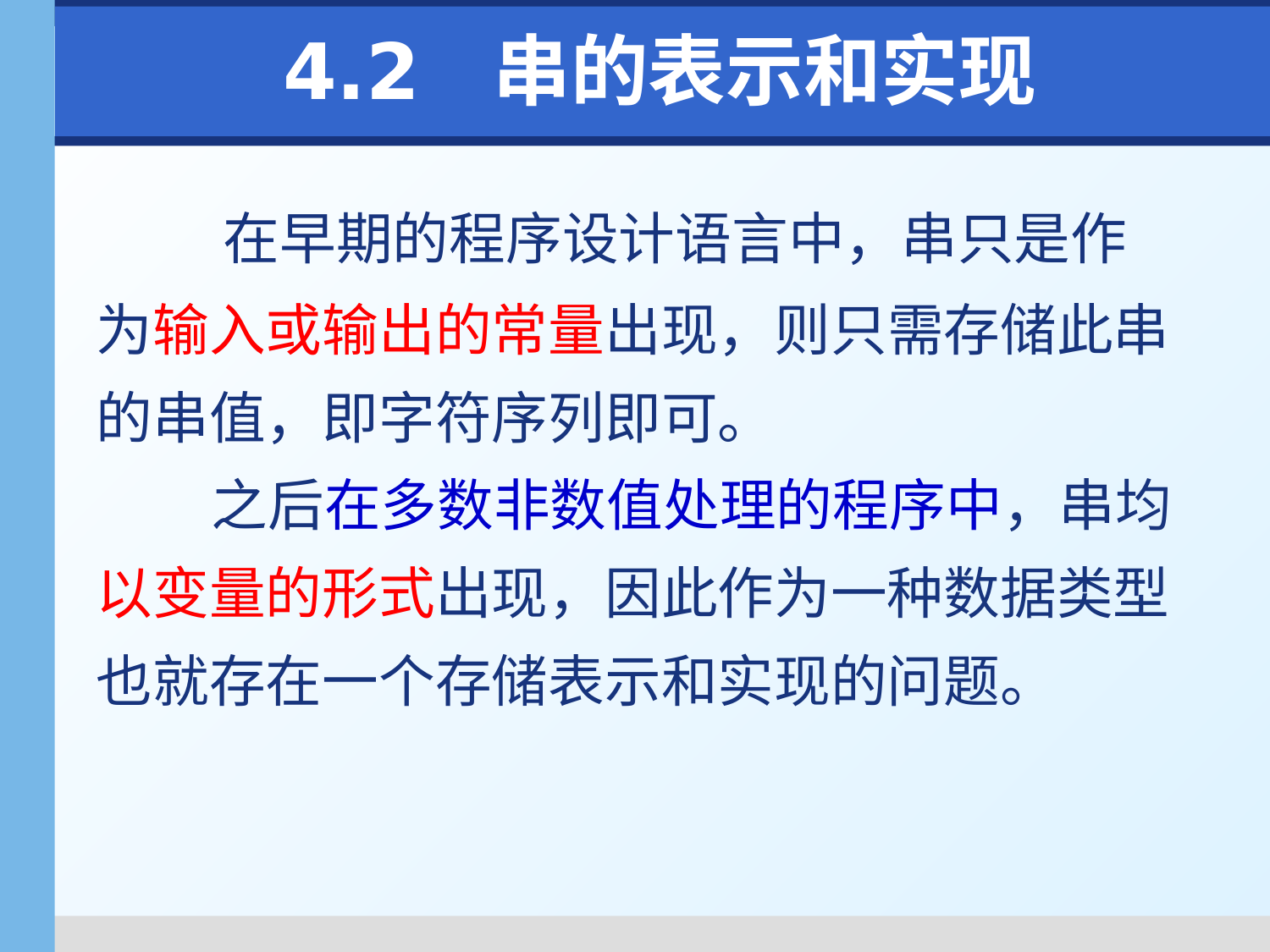

4.2  串的表示和实现
	在早期的程序设计语言中，串只是作为输入或输出的常量出现，则只需存储此串的串值，即字符序列即可。
        之后在多数非数值处理的程序中，串均以变量的形式出现，因此作为一种数据类型也就存在一个存储表示和实现的问题。